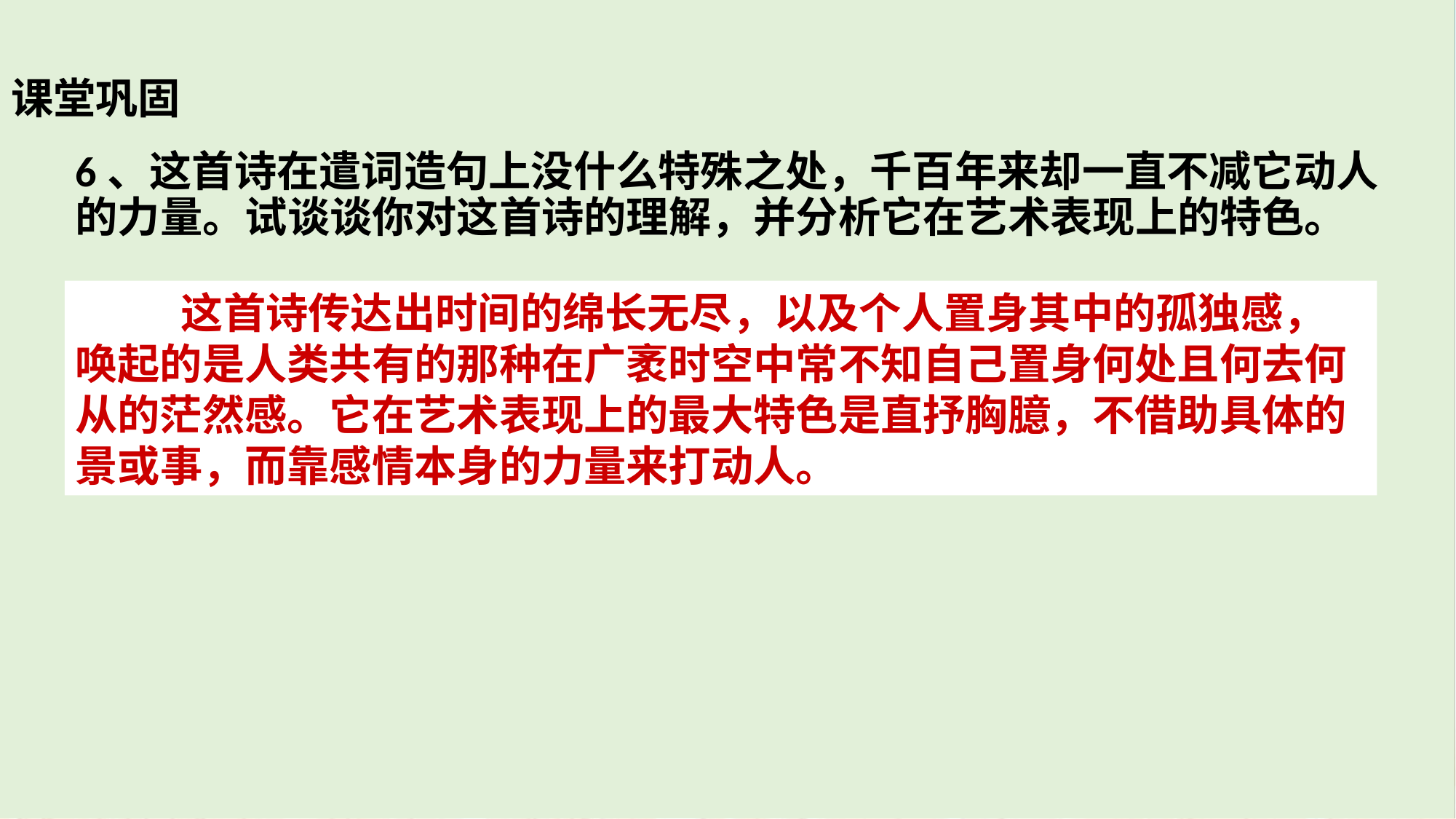

课堂巩固
6、这首诗在遣词造句上没什么特殊之处，千百年来却一直不减它动人
的力量。试谈谈你对这首诗的理解，并分析它在艺术表现上的特色。
             这首诗传达出时间的绵长无尽，以及个人置身其中的孤独感，唤起的是人类共有的那种在广袤时空中常不知自己置身何处且何去何从的茫然感。它在艺术表现上的最大特色是直抒胸臆，不借助具体的景或事，而靠感情本身的力量来打动人。